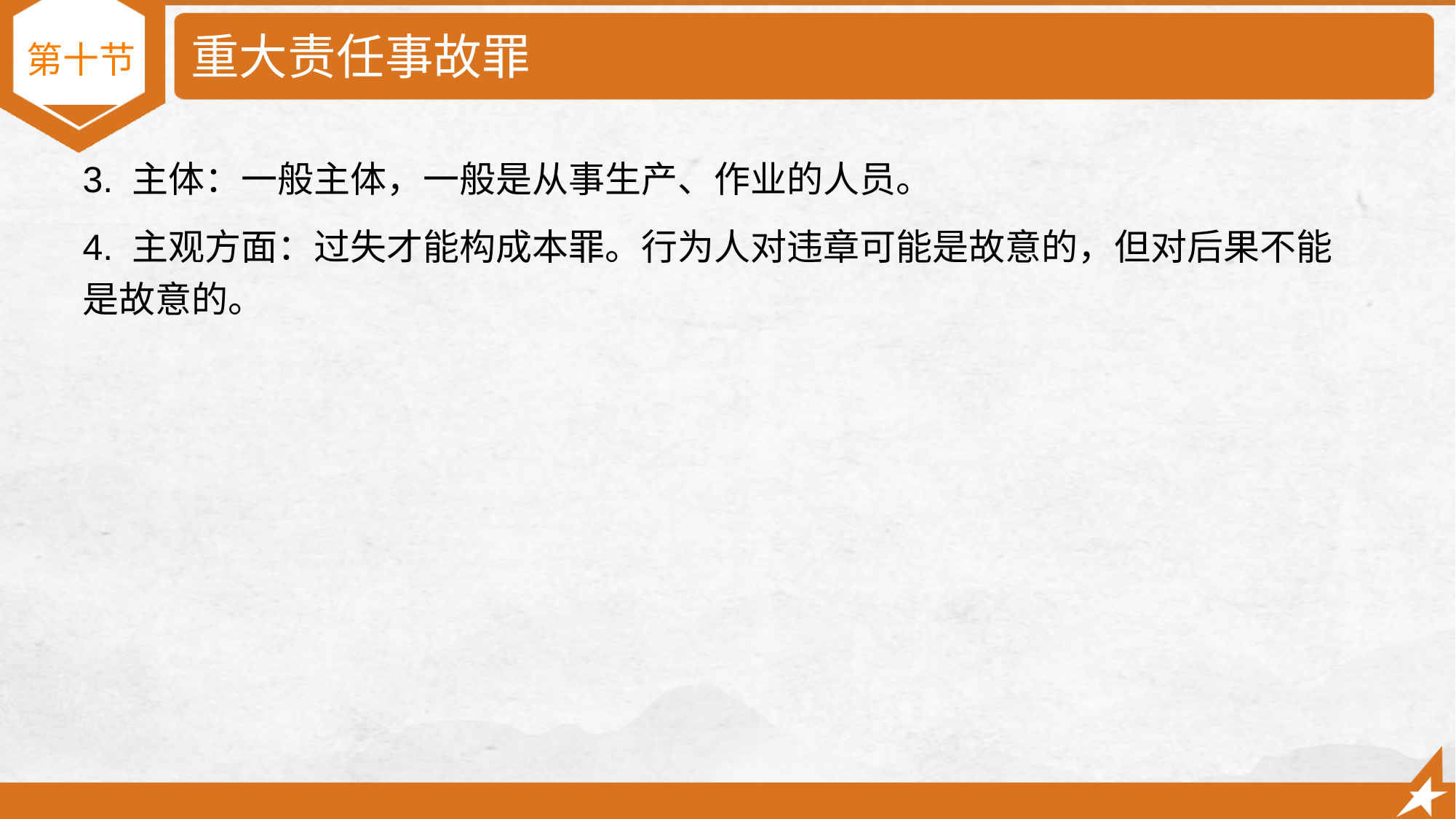

# 重大责任事故罪
第十节
3. 主体：一般主体，一般是从事生产、作业的人员。
4. 主观方面：过失才能构成本罪。行为人对违章可能是故意的，但对后果不能是故意的。